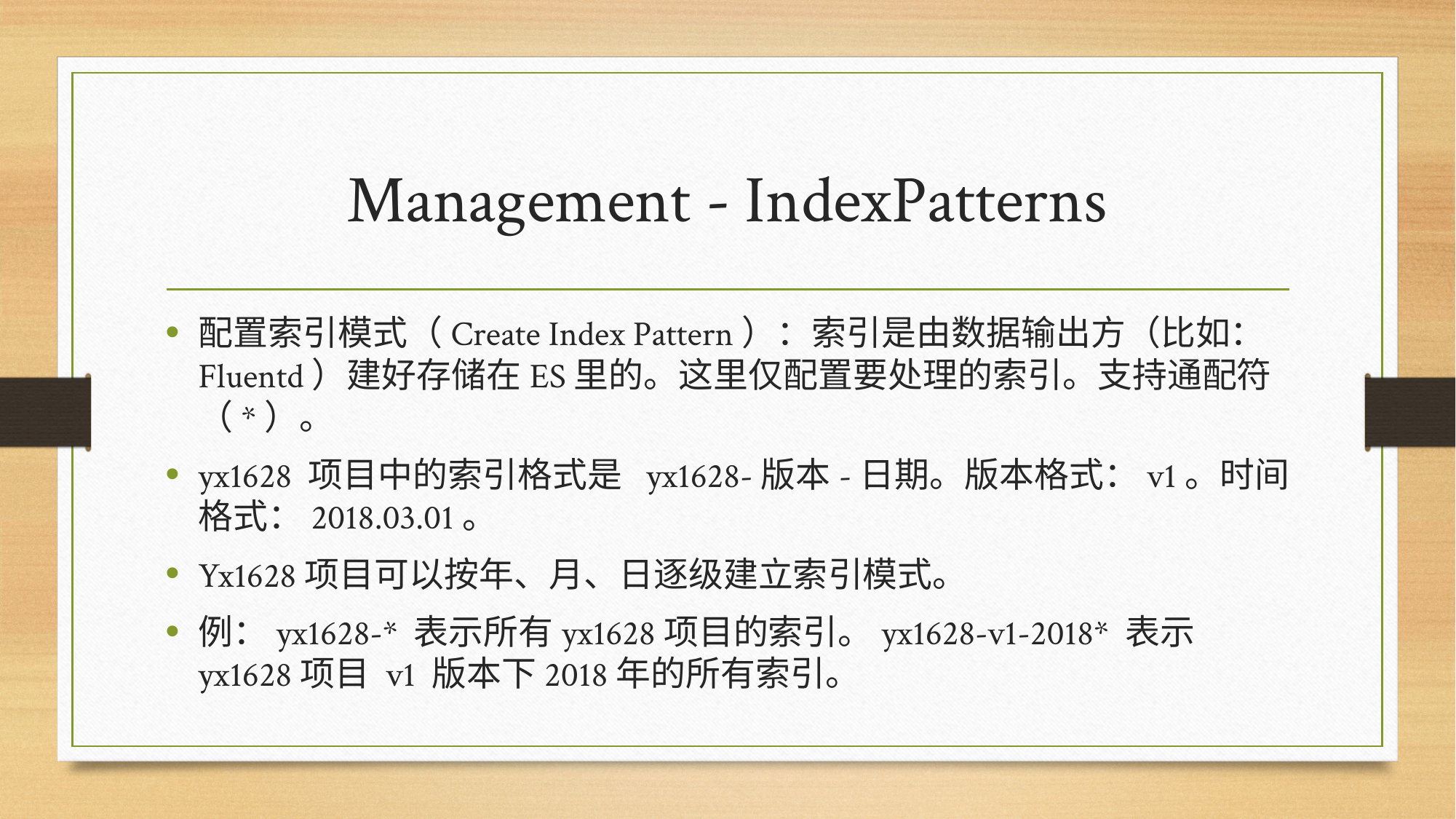

# Management - IndexPatterns
配置索引模式（Create Index Pattern）：索引是由数据输出方（比如：Fluentd）建好存储在ES里的。这里仅配置要处理的索引。支持通配符（*）。
yx1628 项目中的索引格式是  yx1628-版本-日期。版本格式：v1。时间格式：2018.03.01。
Yx1628项目可以按年、月、日逐级建立索引模式。
例：yx1628-* 表示所有yx1628项目的索引。yx1628-v1-2018* 表示yx1628项目 v1 版本下2018年的所有索引。